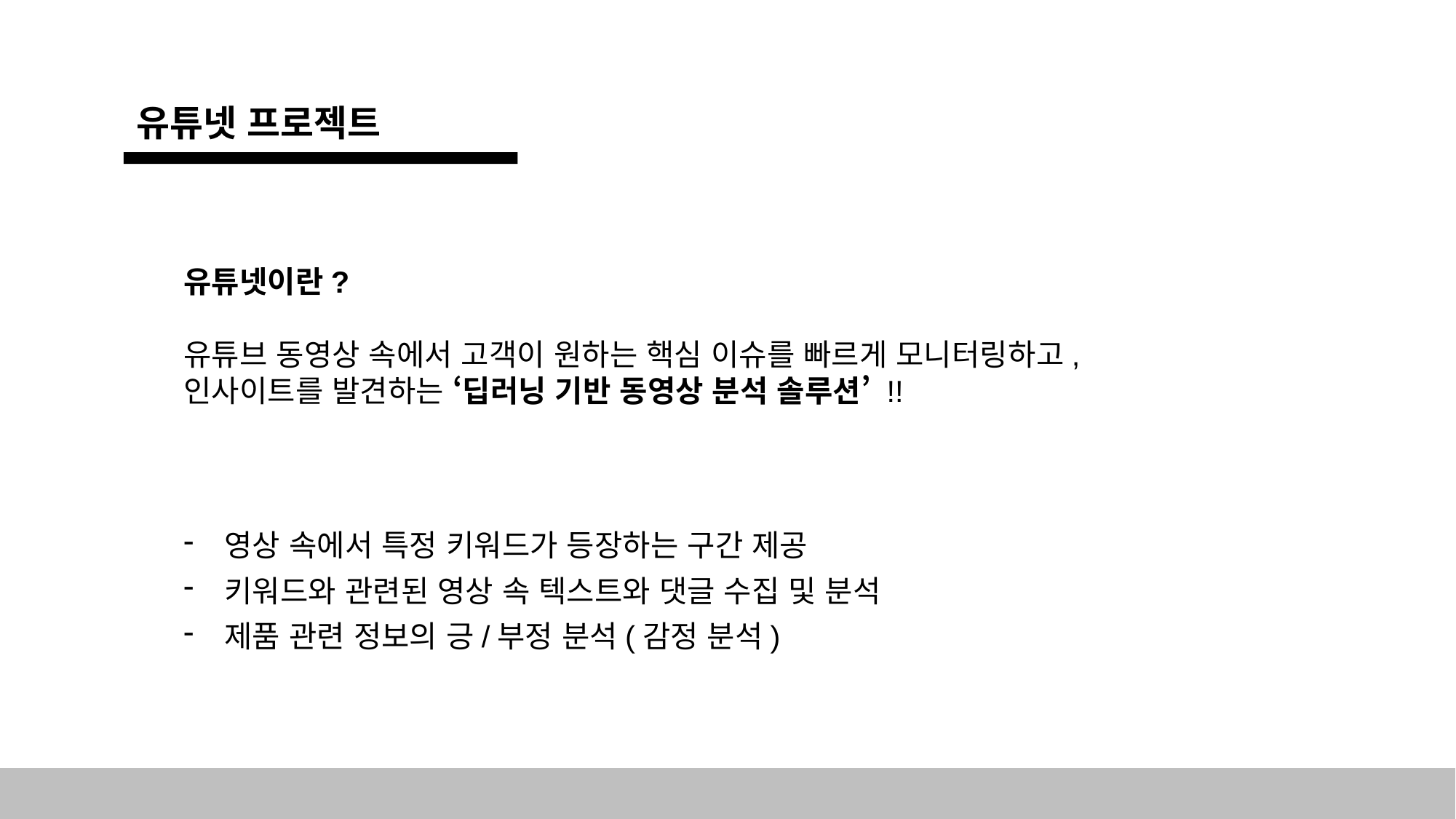

유튜넷 프로젝트

유튜넷이란?

유튜브 동영상 속에서 고객이 원하는 핵심 이슈를 빠르게 모니터링하고,
인사이트를 발견하는 ‘딥러닝 기반 동영상 분석 솔루션’ !!

영상 속에서 특정 키워드가 등장하는 구간 제공
키워드와 관련된 영상 속 텍스트와 댓글 수집 및 분석
제품 관련 정보의 긍/부정 분석(감정 분석)